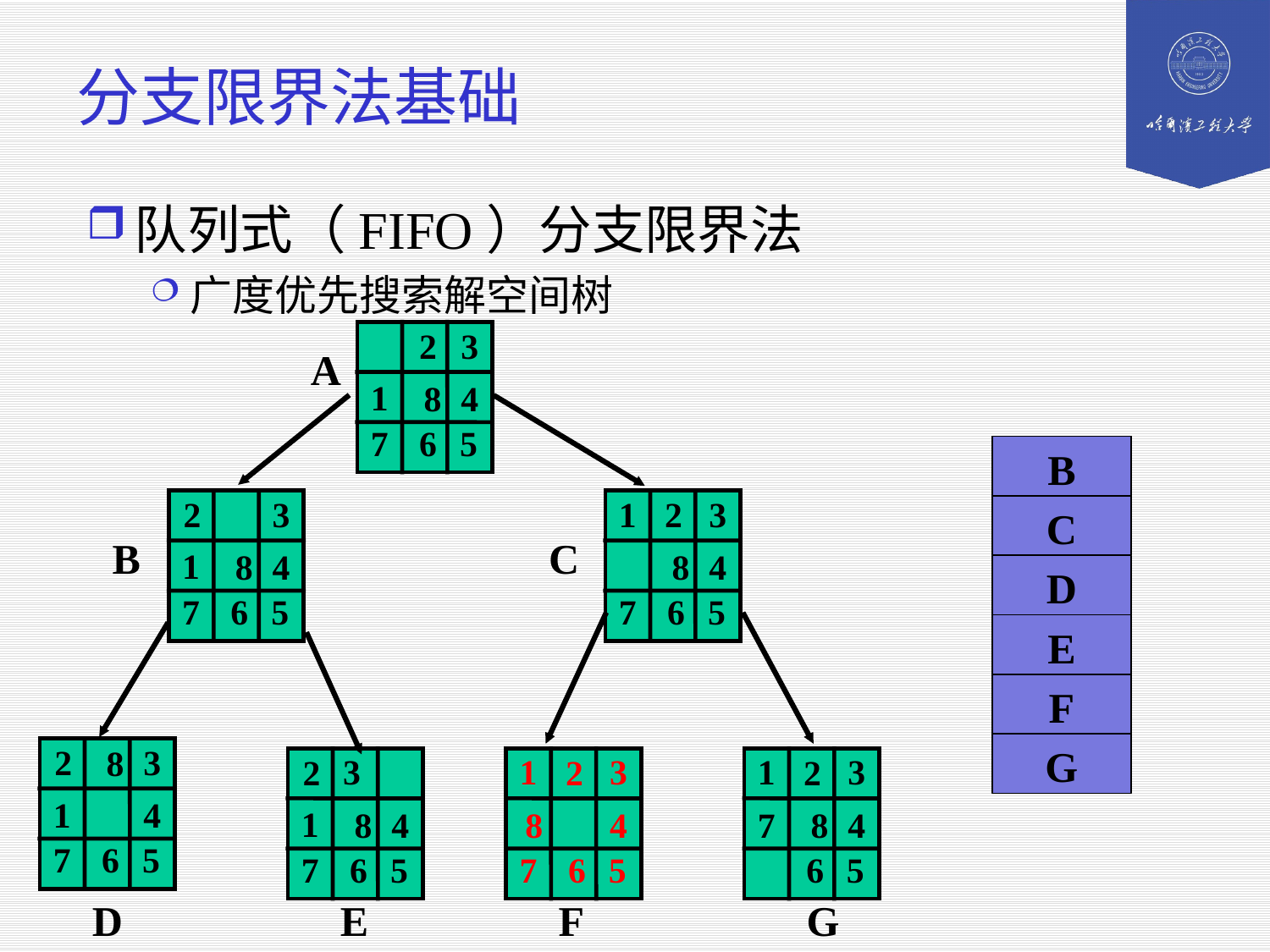

# 分支限界法基础
队列式（FIFO）分支限界法
广度优先搜索解空间树
2
3

1
8
4

7
6
5

A

A
B
3
2

1
8
4

7
6
5

1
3
2

8
4

7
6
5

C
B
C
D

E

F
3
2
8

1
4

7
6
5

G
3
2

1
8
4

7
6
5

1
3
2

8
4

7
6
5

1
3
2

7
8
4

6
5

D
E
F
G